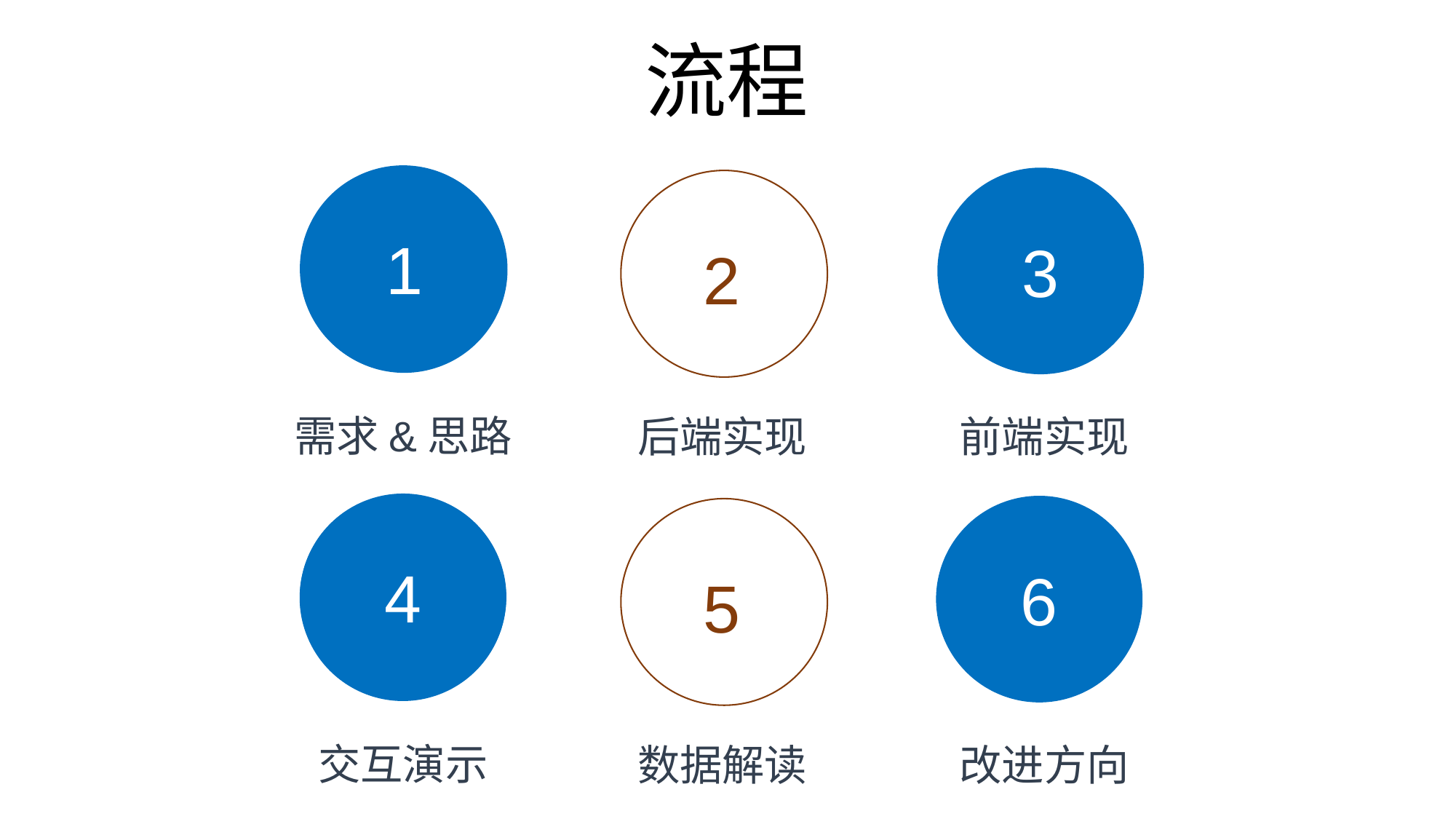

流程

1

3

2

需求&思路
后端实现
前端实现

4

6

5

交互演示
数据解读
改进方向